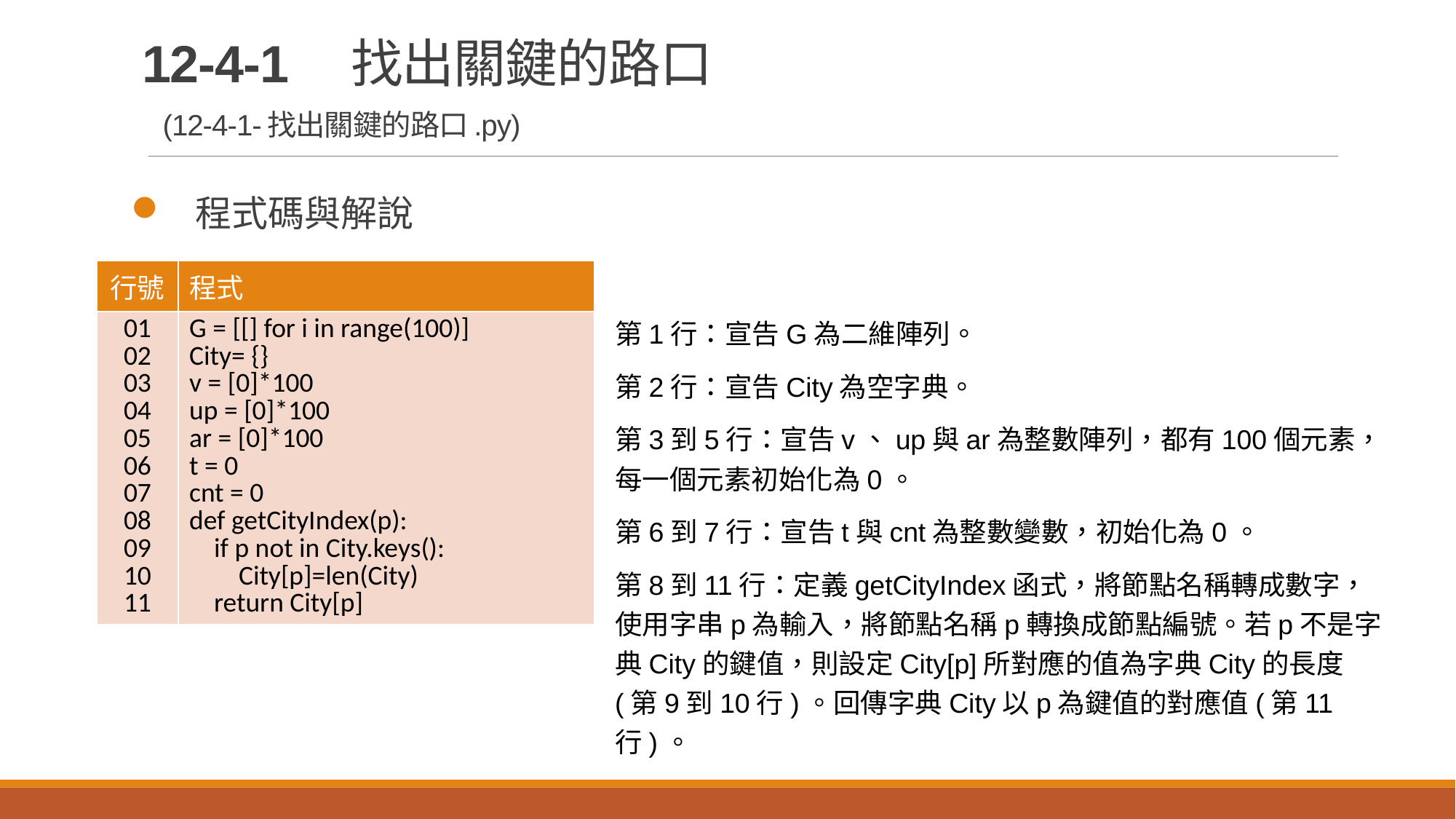

# 12-4-1　找出關鍵的路口 (12-4-1-找出關鍵的路口.py)
程式碼與解說
| 行號 | 程式 |
| --- | --- |
| 01 02 03 04 05 06 07 08 09 10 11 | G = [[] for i in range(100)] City= {} v = [0]\*100 up = [0]\*100 ar = [0]\*100 t = 0 cnt = 0 def getCityIndex(p): if p not in City.keys(): City[p]=len(City) return City[p] |
第1行：宣告G為二維陣列。
第2行：宣告City為空字典。
第3到5行：宣告v、up與ar為整數陣列，都有100個元素，每一個元素初始化為0。
第6到7行：宣告t與cnt為整數變數，初始化為0。
第8到11行：定義getCityIndex函式，將節點名稱轉成數字，使用字串p為輸入，將節點名稱p轉換成節點編號。若p不是字典City的鍵值，則設定City[p]所對應的值為字典City的長度(第9到10行)。回傳字典City以p為鍵值的對應值(第11行)。